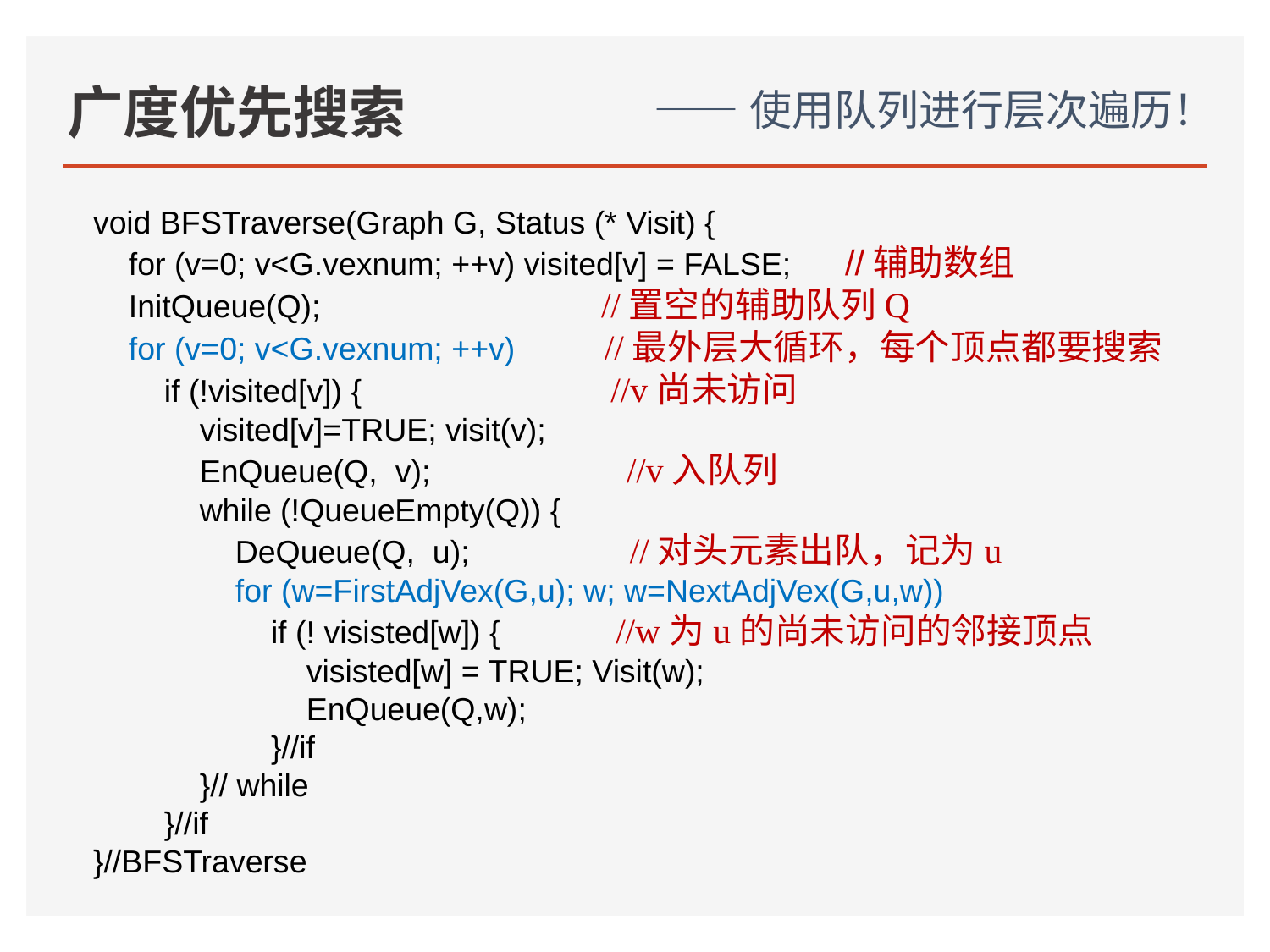

# 广度优先搜索
——使用队列进行层次遍历！
void BFSTraverse(Graph G, Status (* Visit) {
    for (v=0; v<G.vexnum; ++v) visited[v] = FALSE;      //辅助数组
    InitQueue(Q); 			//置空的辅助队列Q
    for (v=0; v<G.vexnum; ++v)          //最外层大循环，每个顶点都要搜索
        if (!visited[v]) {                            //v尚未访问
            visited[v]=TRUE; visit(v);
            EnQueue(Q,  v);                      //v入队列
            while (!QueueEmpty(Q)) {
                DeQueue(Q,  u);                  //对头元素出队，记为u
                for (w=FirstAdjVex(G,u); w; w=NextAdjVex(G,u,w))
                    if (! visisted[w]) {             //w为u的尚未访问的邻接顶点
                        visisted[w] = TRUE; Visit(w);
                        EnQueue(Q,w);
                    }//if
            }// while
        }//if
}//BFSTraverse